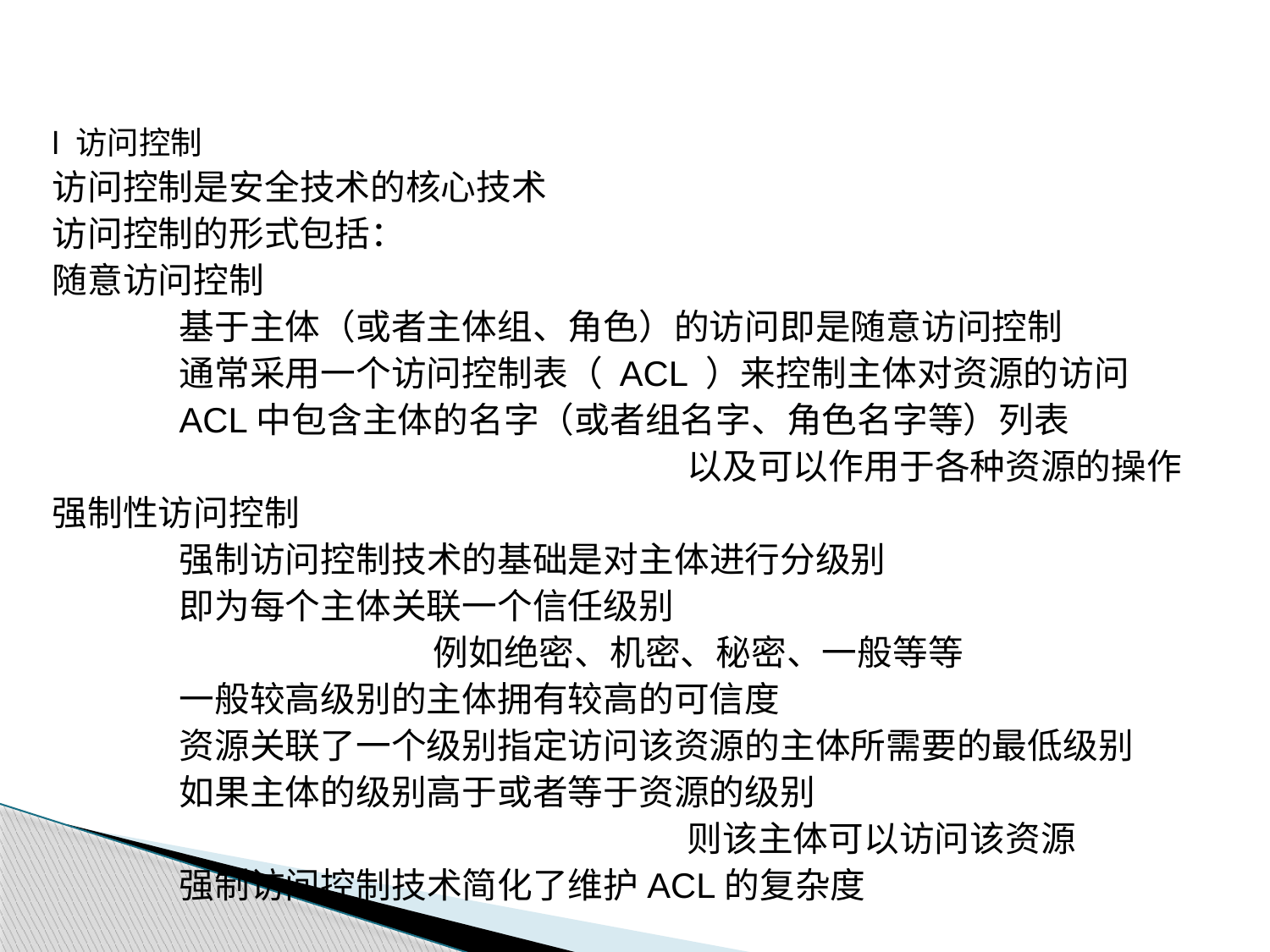

l 访问控制
访问控制是安全技术的核心技术
访问控制的形式包括：
随意访问控制
	基于主体（或者主体组、角色）的访问即是随意访问控制
	通常采用一个访问控制表（ ACL ）来控制主体对资源的访问
	ACL中包含主体的名字（或者组名字、角色名字等）列表
					以及可以作用于各种资源的操作
强制性访问控制
	强制访问控制技术的基础是对主体进行分级别
	即为每个主体关联一个信任级别
			例如绝密、机密、秘密、一般等等
	一般较高级别的主体拥有较高的可信度
	资源关联了一个级别指定访问该资源的主体所需要的最低级别
	如果主体的级别高于或者等于资源的级别
					则该主体可以访问该资源
	强制访问控制技术简化了维护ACL的复杂度